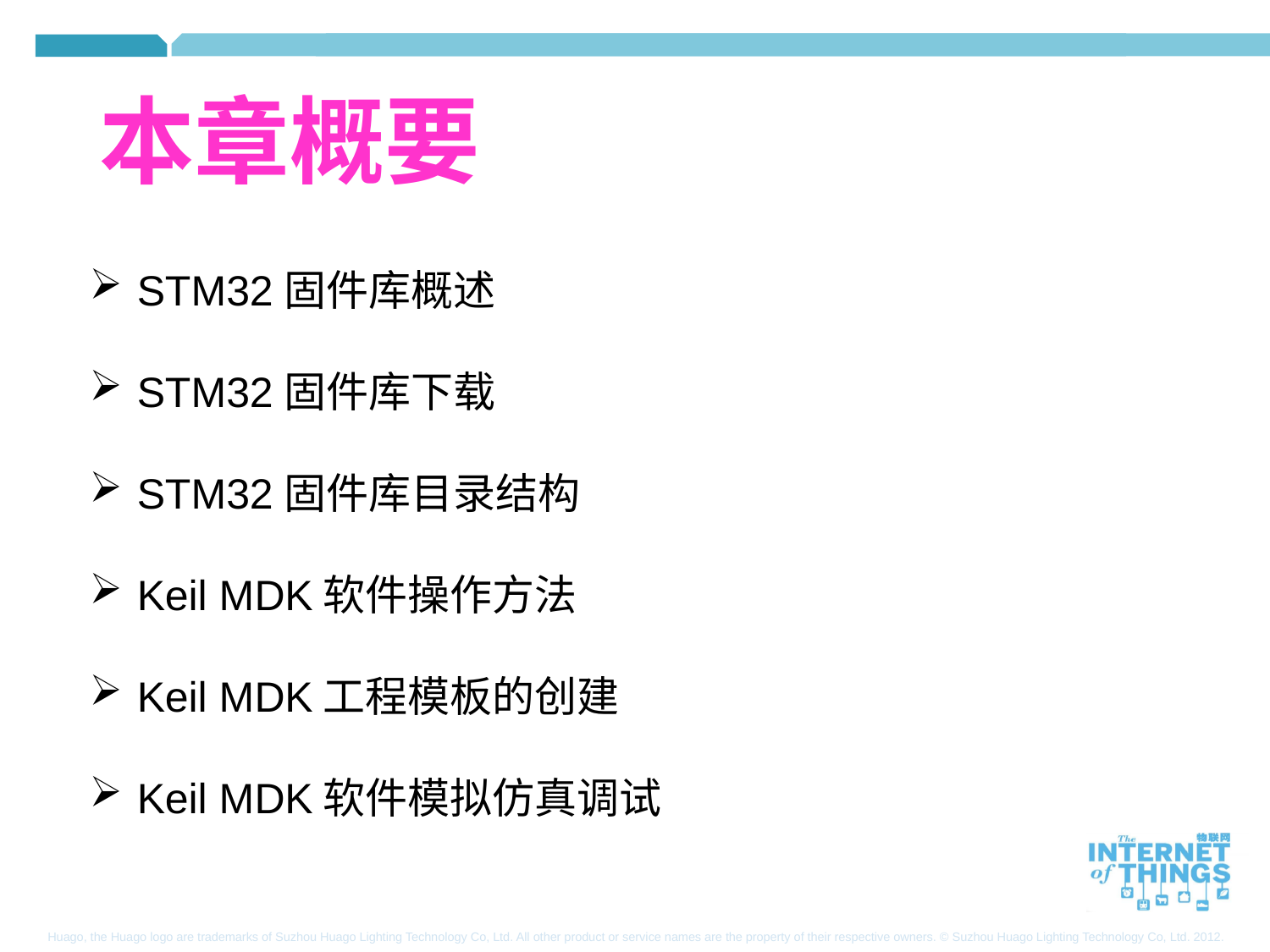

本章概要
STM32固件库概述
STM32固件库下载
STM32固件库目录结构
Keil MDK软件操作方法
Keil MDK工程模板的创建
Keil MDK软件模拟仿真调试
二传输网络介绍